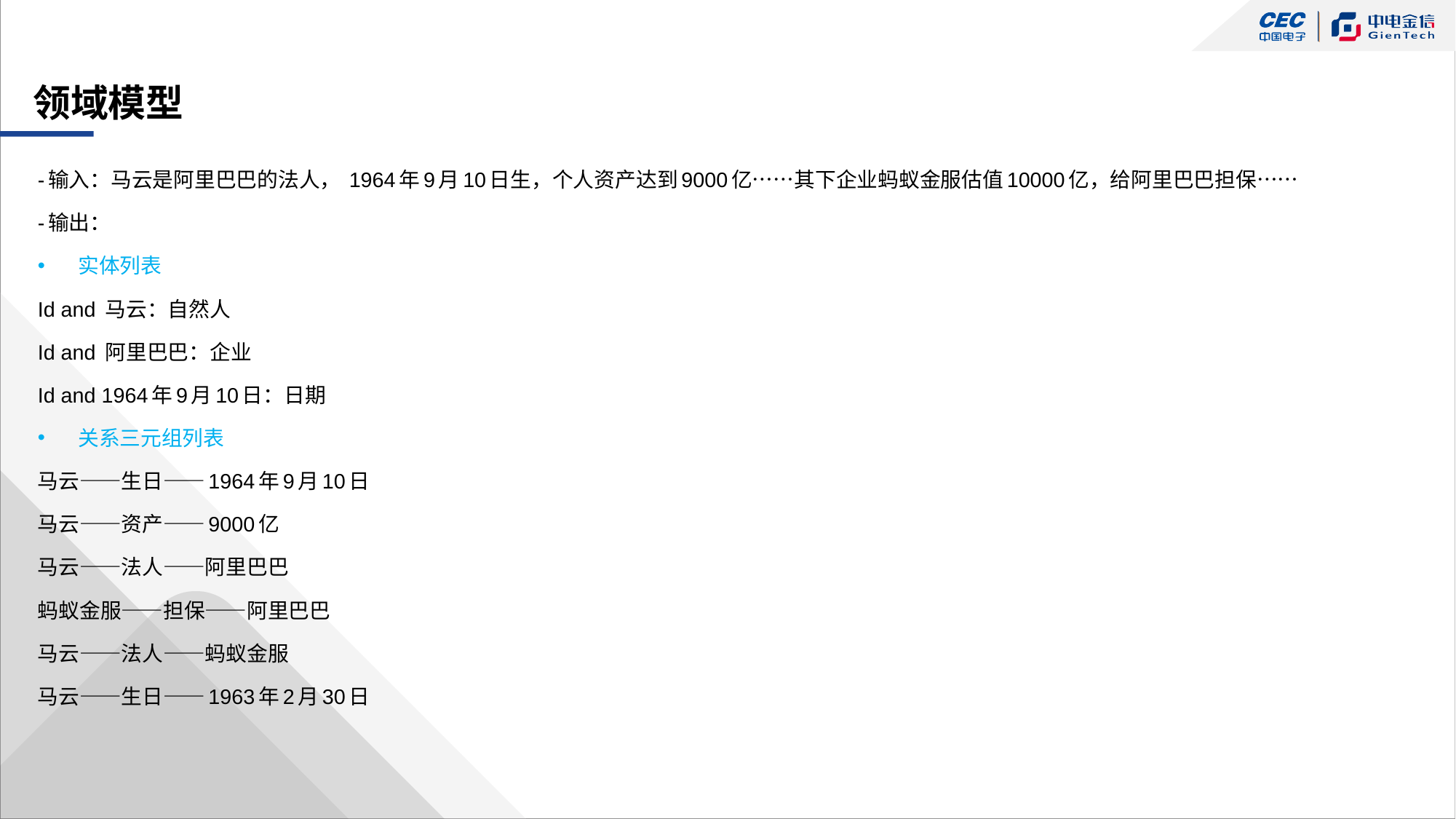

# 领域模型
-输入：马云是阿里巴巴的法人， 1964年9月10日生，个人资产达到9000亿……其下企业蚂蚁金服估值10000亿，给阿里巴巴担保……
-输出：
实体列表
Id and 马云：自然人
Id and 阿里巴巴：企业
Id and 1964年9月10日：日期
关系三元组列表
马云——生日——1964年9月10日
马云——资产——9000亿
马云——法人——阿里巴巴
蚂蚁金服——担保——阿里巴巴
马云——法人——蚂蚁金服
马云——生日——1963年2月30日